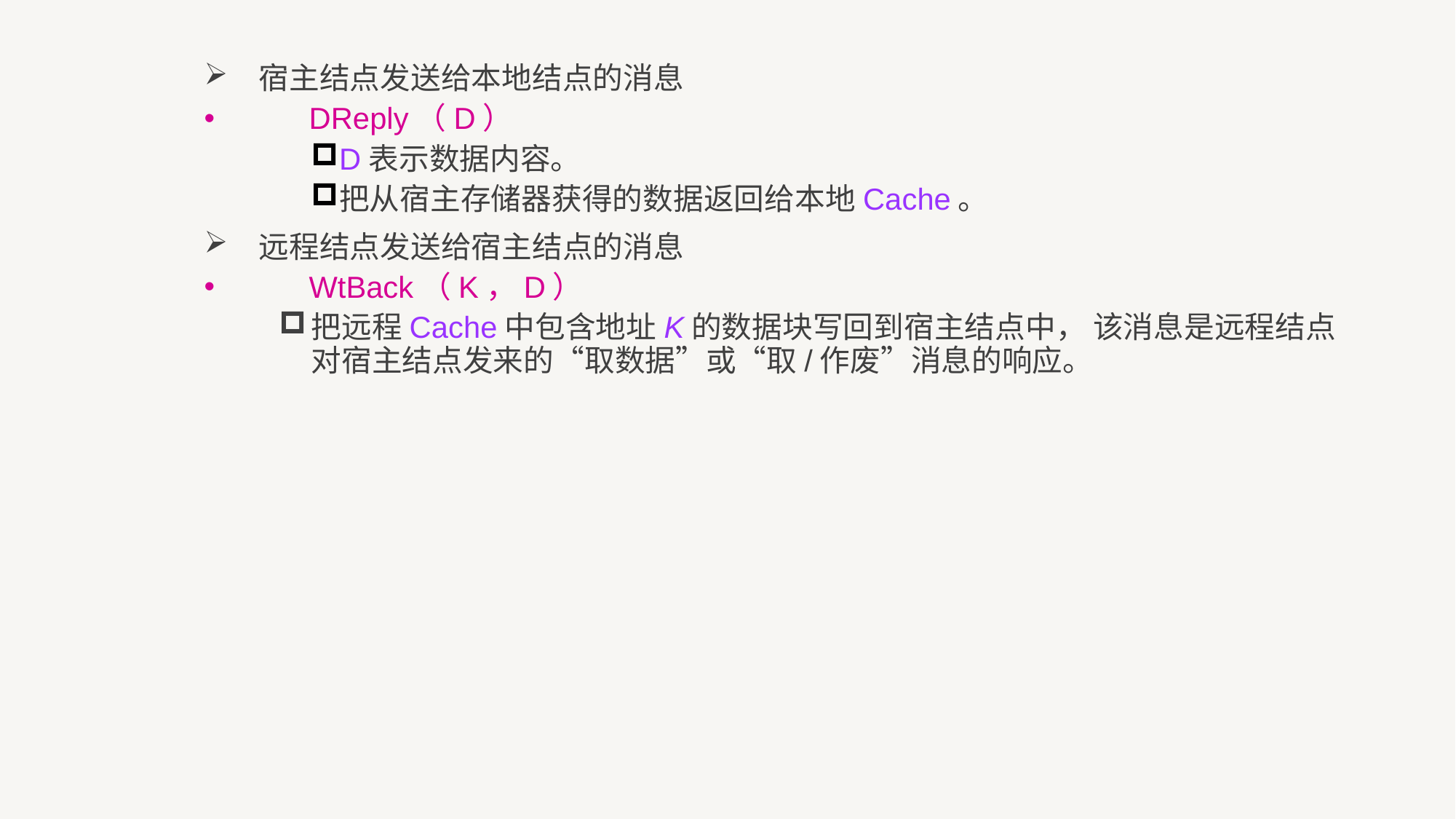

宿主结点发送给本地结点的消息
      DReply（D）
D表示数据内容。
把从宿主存储器获得的数据返回给本地Cache。
远程结点发送给宿主结点的消息
      WtBack（K，D）
把远程Cache中包含地址K的数据块写回到宿主结点中， 该消息是远程结点对宿主结点发来的“取数据”或“取/作废”消息的响应。